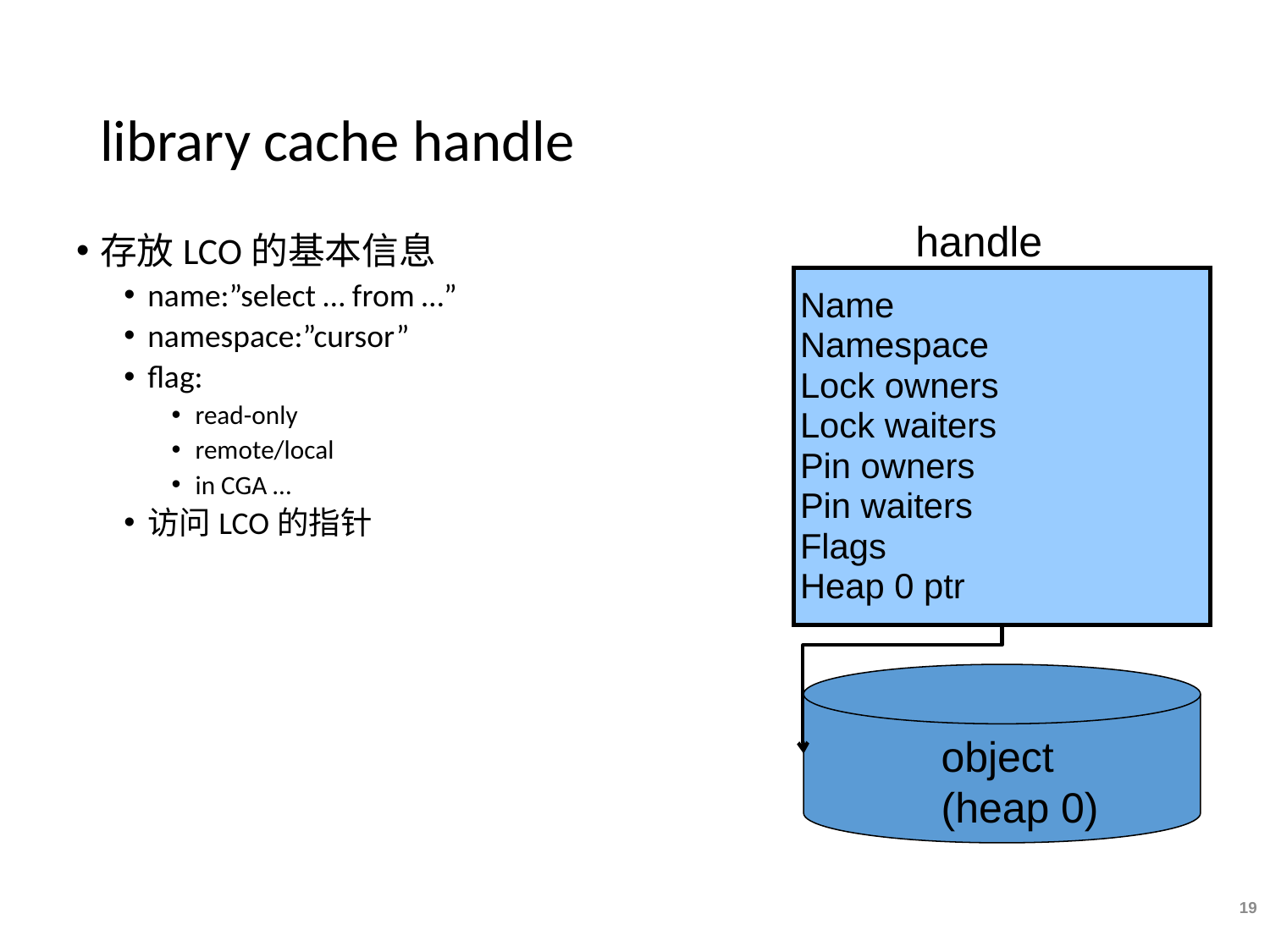

# library cache handle
handle
存放LCO的基本信息
name:”select … from …”
namespace:”cursor”
flag:
read-only
remote/local
in CGA …
访问LCO的指针
Name
Namespace
Lock owners
Lock waiters
Pin owners
Pin waiters
Flags
Heap 0 ptr

object
(heap 0)

19